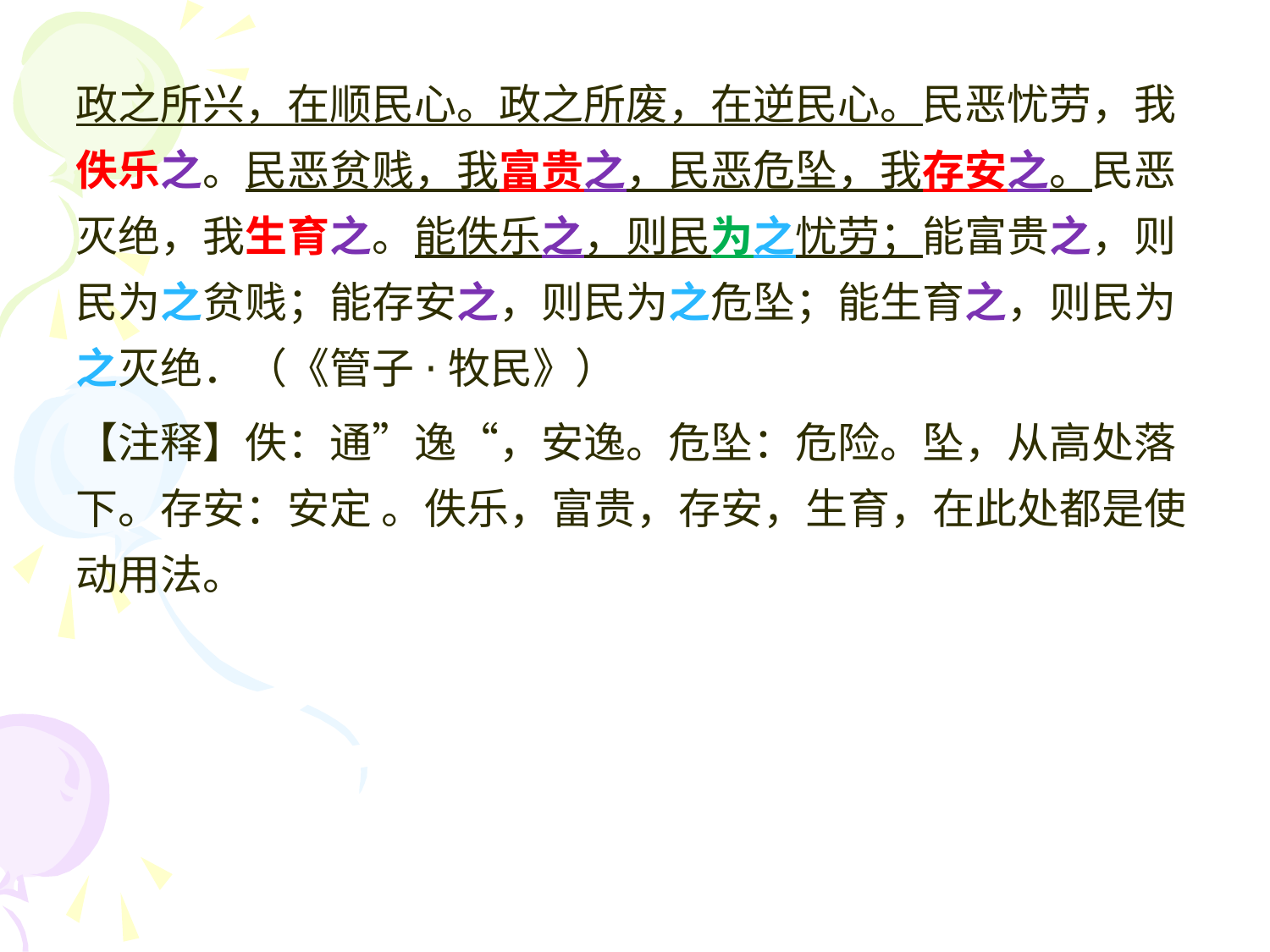

政之所兴，在顺民心。政之所废，在逆民心。民恶忧劳，我佚乐之。民恶贫贱，我富贵之，民恶危坠，我存安之。民恶灭绝，我生育之。能佚乐之，则民为之忧劳；能富贵之，则民为之贫贱；能存安之，则民为之危坠；能生育之，则民为之灭绝．（《管子·牧民》）
【注释】佚：通”逸“，安逸。危坠：危险。坠，从高处落下。存安：安定 。佚乐，富贵，存安，生育，在此处都是使动用法。